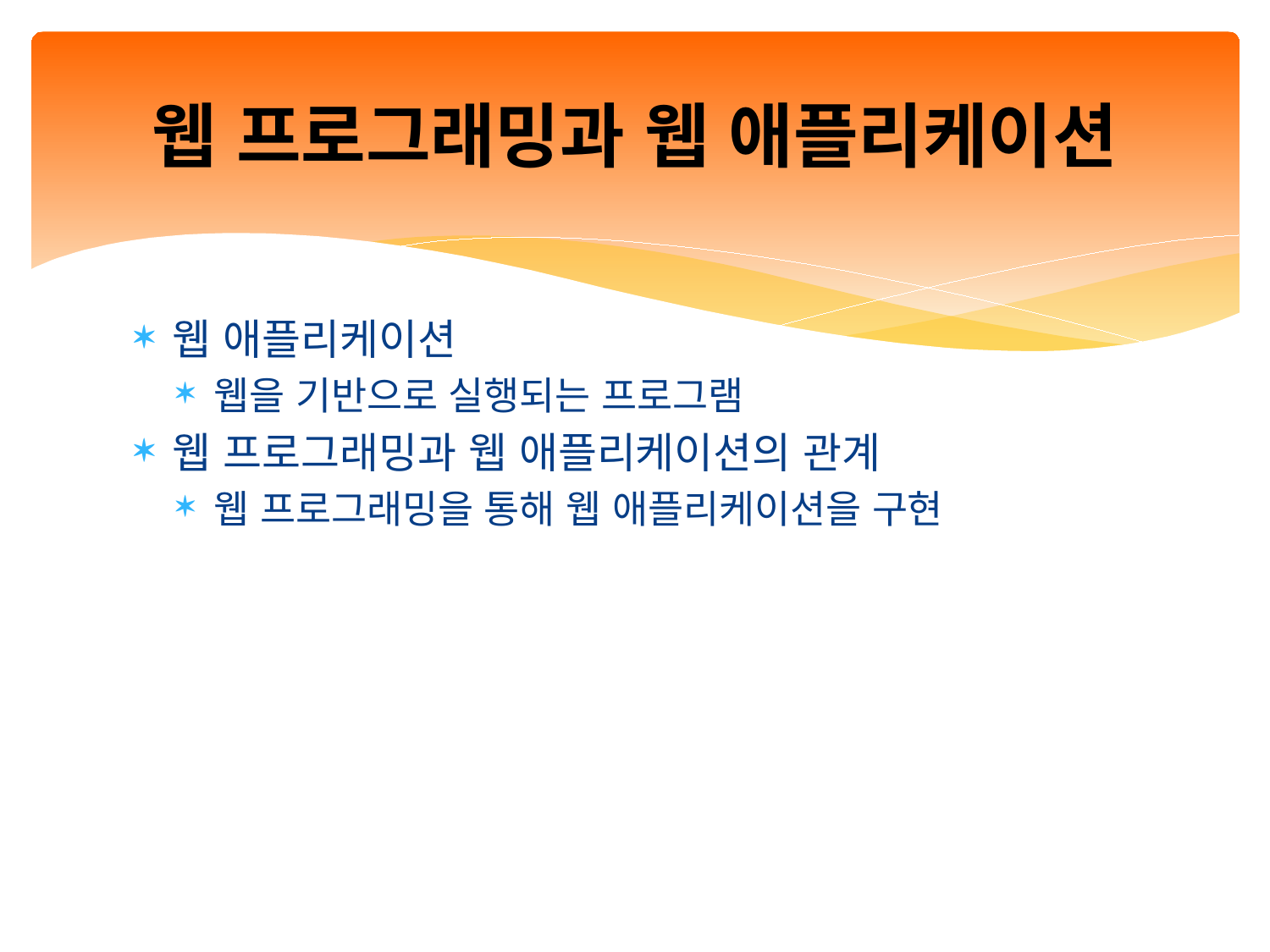

# 웹 프로그래밍과 웹 애플리케이션
웹 애플리케이션
웹을 기반으로 실행되는 프로그램
웹 프로그래밍과 웹 애플리케이션의 관계
웹 프로그래밍을 통해 웹 애플리케이션을 구현